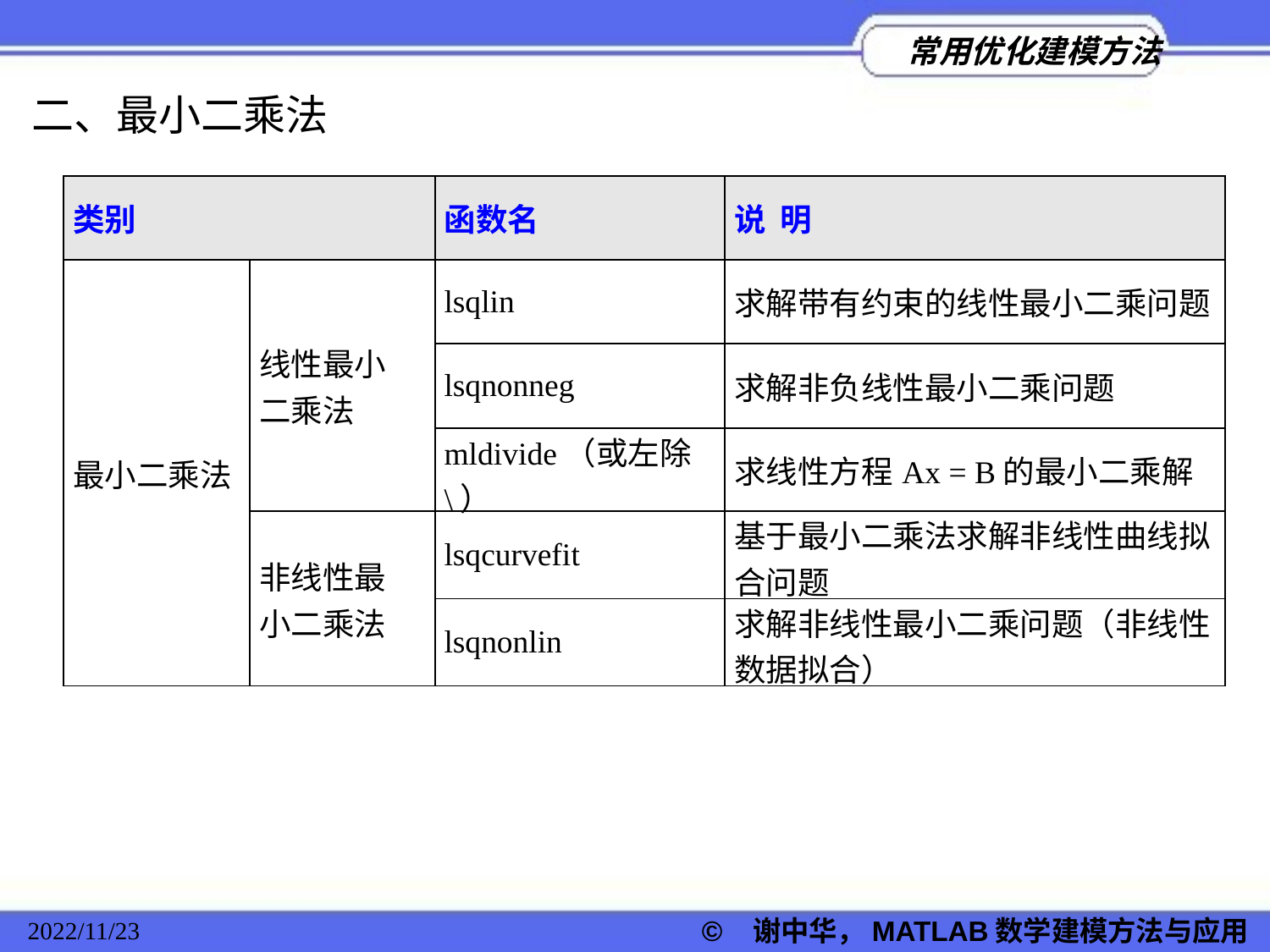

二、最小二乘法
| 类别 |  | 函数名 | 说 明 |
| --- | --- | --- | --- |
| 最小二乘法 | 线性最小 二乘法 | lsqlin | 求解带有约束的线性最小二乘问题 |
|  |  | lsqnonneg | 求解非负线性最小二乘问题 |
|  |  | mldivide（或左除 \） | 求线性方程Ax = B的最小二乘解 |
|  | 非线性最 小二乘法 | lsqcurvefit | 基于最小二乘法求解非线性曲线拟合问题 |
|  |  | lsqnonlin | 求解非线性最小二乘问题（非线性数据拟合） |
2022/11/23
©   谢中华，MATLAB数学建模方法与应用